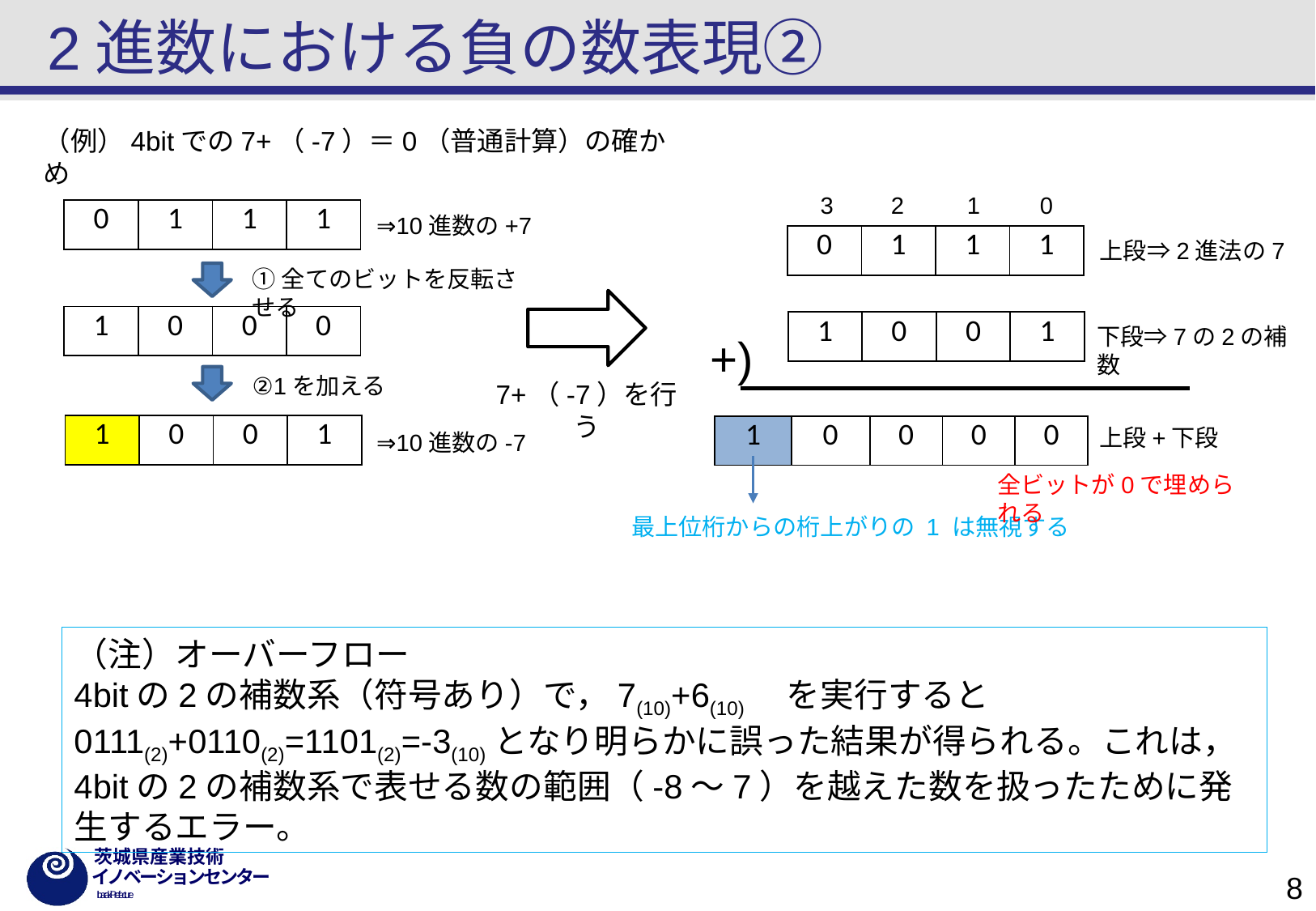

# 2進数における負の数表現②
（例）4bitでの7+（-7）＝0（普通計算）の確かめ
3
2
1
0
上段⇒2進法の7
下段⇒7の2の補数
+)
上段+下段
全ビットが0で埋められる
最上位桁からの桁上がりの 1 は無視する
| 0 | 1 | 1 | 1 |
| --- | --- | --- | --- |
⇒10進数の+7
| 0 | 1 | 1 | 1 |
| --- | --- | --- | --- |
①全てのビットを反転させる

| 1 | 0 | 0 | 0 |
| --- | --- | --- | --- |
| 1 | 0 | 0 | 1 |
| --- | --- | --- | --- |
②1を加える

7+（-7）を行う
| 1 | 0 | 0 | 1 |
| --- | --- | --- | --- |
| 1 | 0 | 0 | 0 | 0 |
| --- | --- | --- | --- | --- |
⇒10進数の-7
（注）オーバーフロー
4bitの2の補数系（符号あり）で，7(10)+6(10)　を実行すると
0111(2)+0110(2)=1101(2)=-3(10)となり明らかに誤った結果が得られる。これは，4bitの2の補数系で表せる数の範囲（-8～7）を越えた数を扱ったために発生するエラー。
8